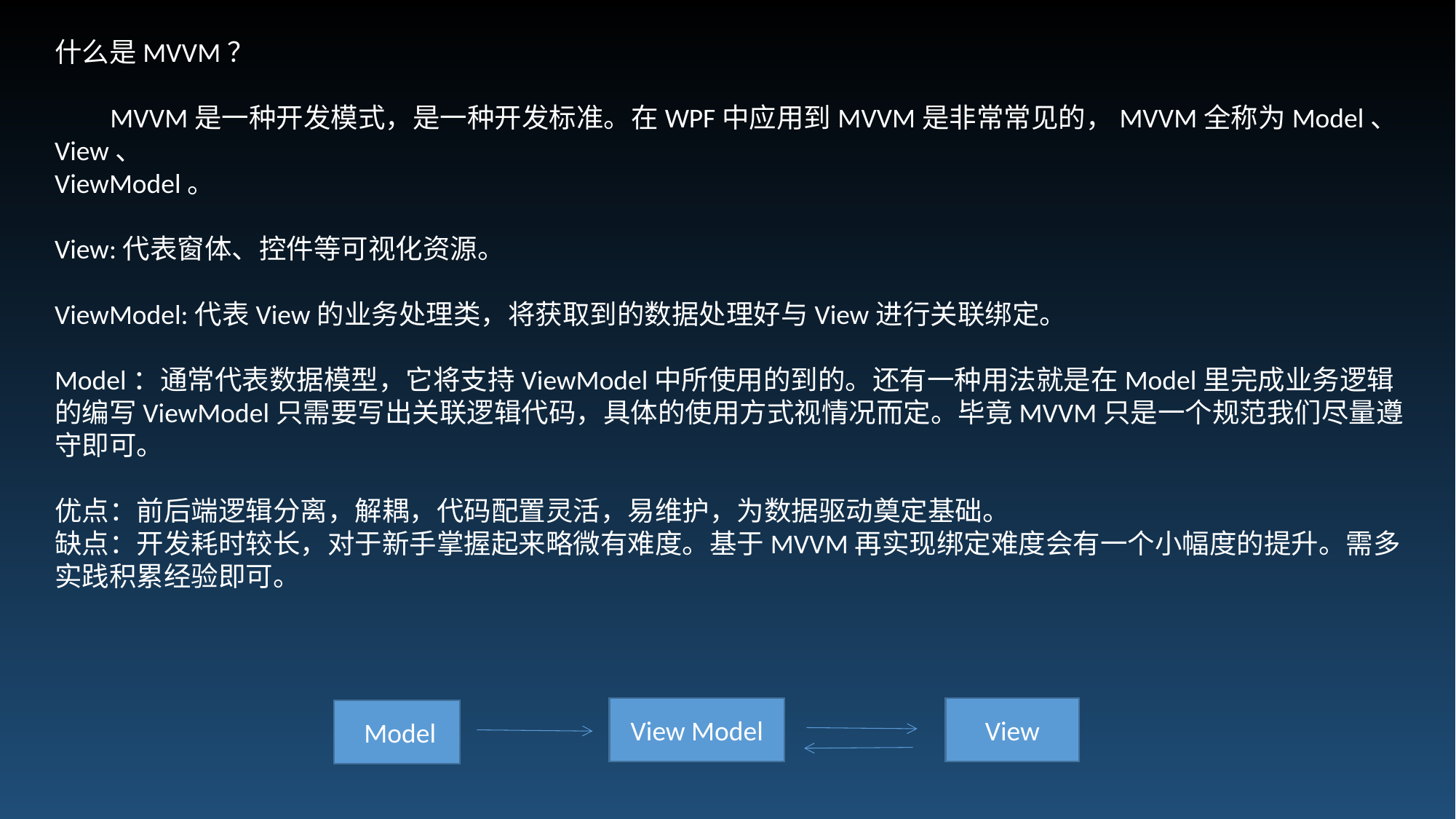

什么是MVVM？

         MVVM是一种开发模式，是一种开发标准。在WPF中应用到MVVM是非常常见的，MVVM全称为Model、View、
ViewModel。

View:代表窗体、控件等可视化资源。

ViewModel:代表View的业务处理类，将获取到的数据处理好与View进行关联绑定。

Model：通常代表数据模型，它将支持ViewModel中所使用的到的。还有一种用法就是在Model里完成业务逻辑的编写ViewModel只需要写出关联逻辑代码，具体的使用方式视情况而定。毕竟MVVM只是一个规范我们尽量遵守即可。

优点：前后端逻辑分离，解耦，代码配置灵活，易维护，为数据驱动奠定基础。
缺点：开发耗时较长，对于新手掌握起来略微有难度。基于MVVM再实现绑定难度会有一个小幅度的提升。需多实践积累经验即可。
View Model
View
 Model